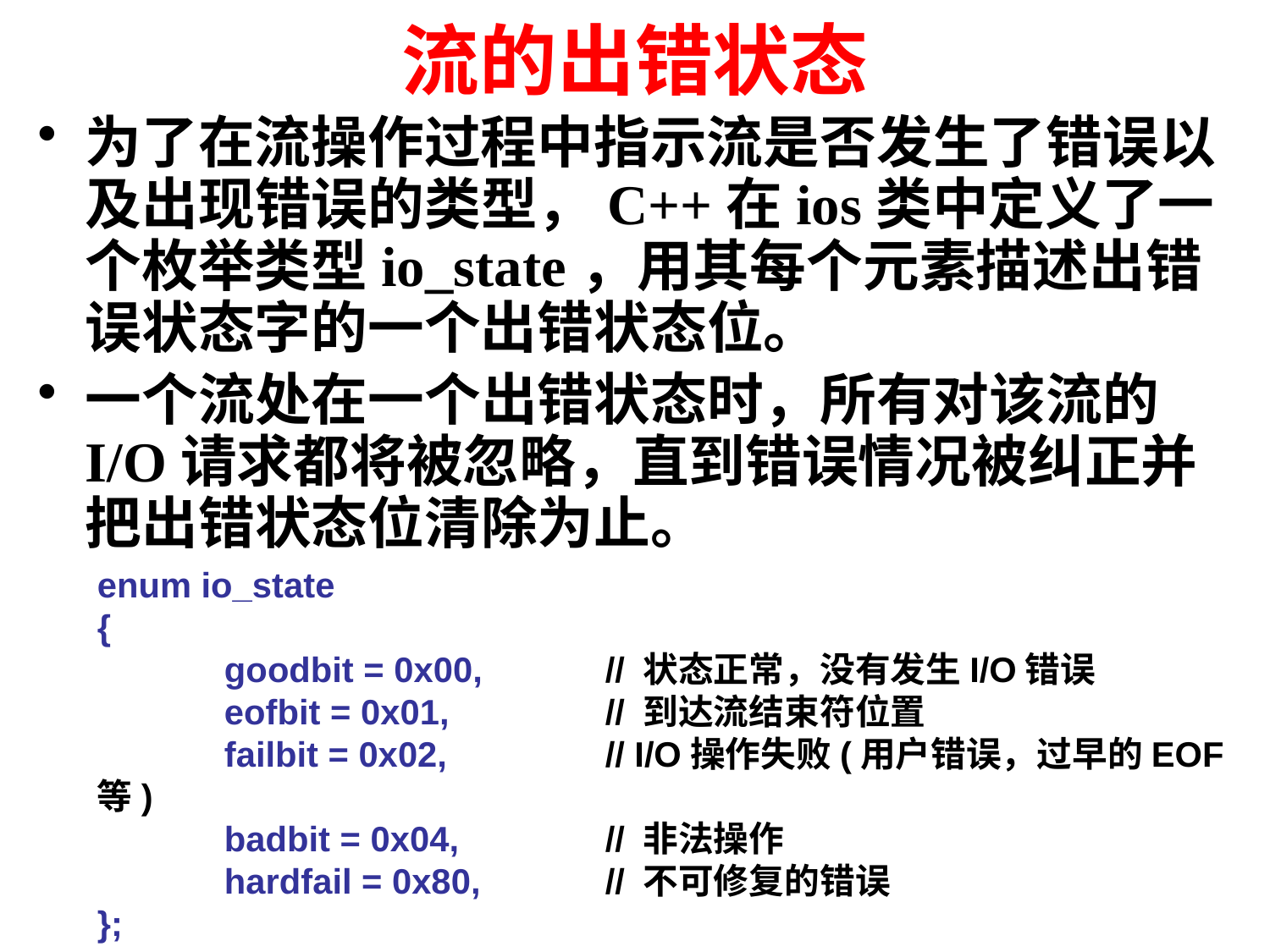

# 流的出错状态
为了在流操作过程中指示流是否发生了错误以及出现错误的类型，C++在ios类中定义了一个枚举类型io_state，用其每个元素描述出错误状态字的一个出错状态位。
一个流处在一个出错状态时，所有对该流的I/O请求都将被忽略，直到错误情况被纠正并把出错状态位清除为止。

enum io_state
{
	goodbit = 0x00,	// 状态正常，没有发生I/O错误
	eofbit = 0x01,		// 到达流结束符位置
	failbit = 0x02,		// I/O操作失败(用户错误，过早的EOF等)
	badbit = 0x04,		// 非法操作
	hardfail = 0x80,	// 不可修复的错误
};